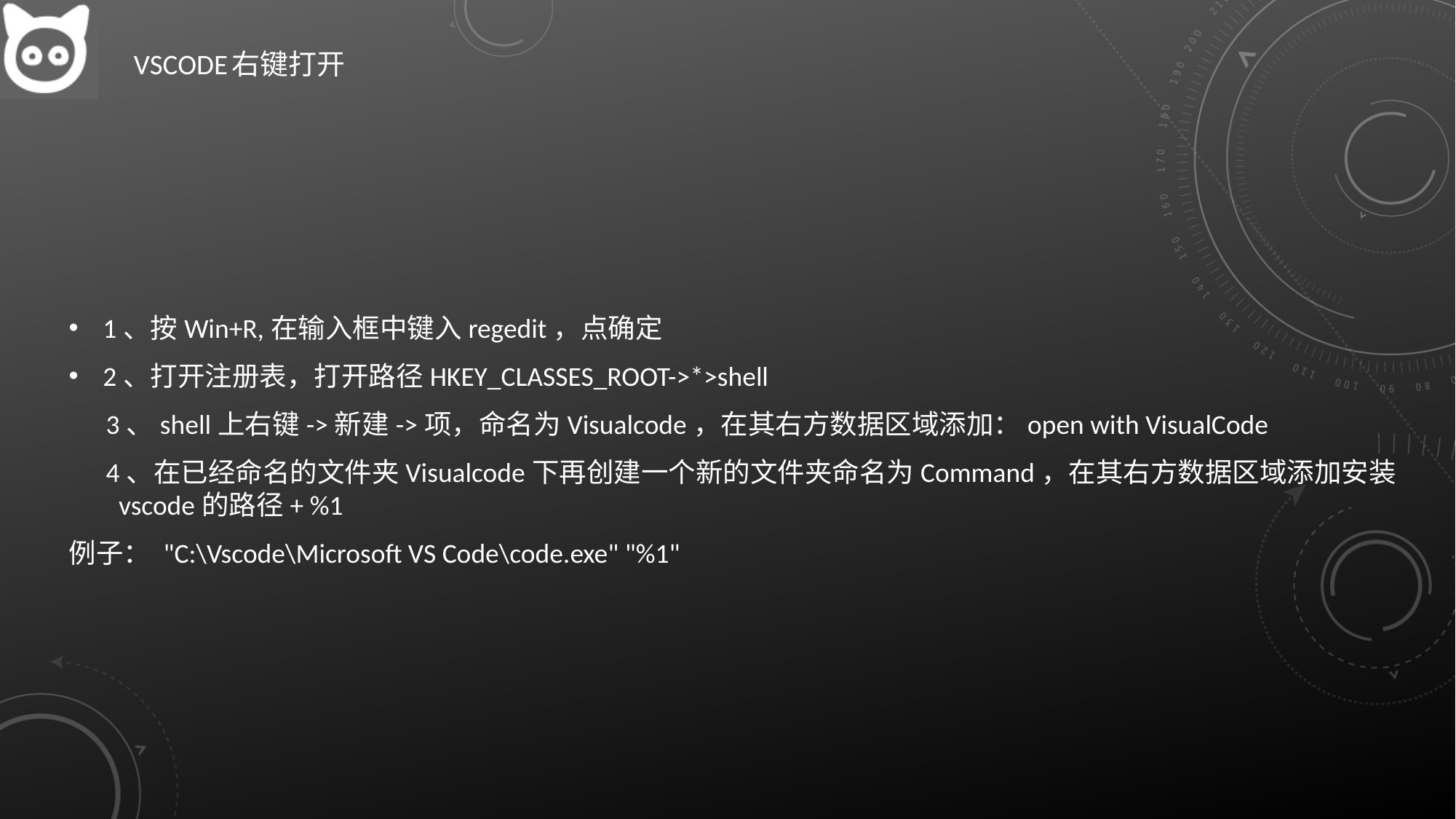

# Vscode右键打开
1、按Win+R,在输入框中键入regedit，点确定
2、打开注册表，打开路径HKEY_CLASSES_ROOT->*>shell
      3、shell上右键->新建->项，命名为Visualcode，在其右方数据区域添加：open with VisualCode
      4、在已经命名的文件夹Visualcode下再创建一个新的文件夹命名为Command，在其右方数据区域添加安装         vscode的路径+ %1
例子： "C:\Vscode\Microsoft VS Code\code.exe" "%1"